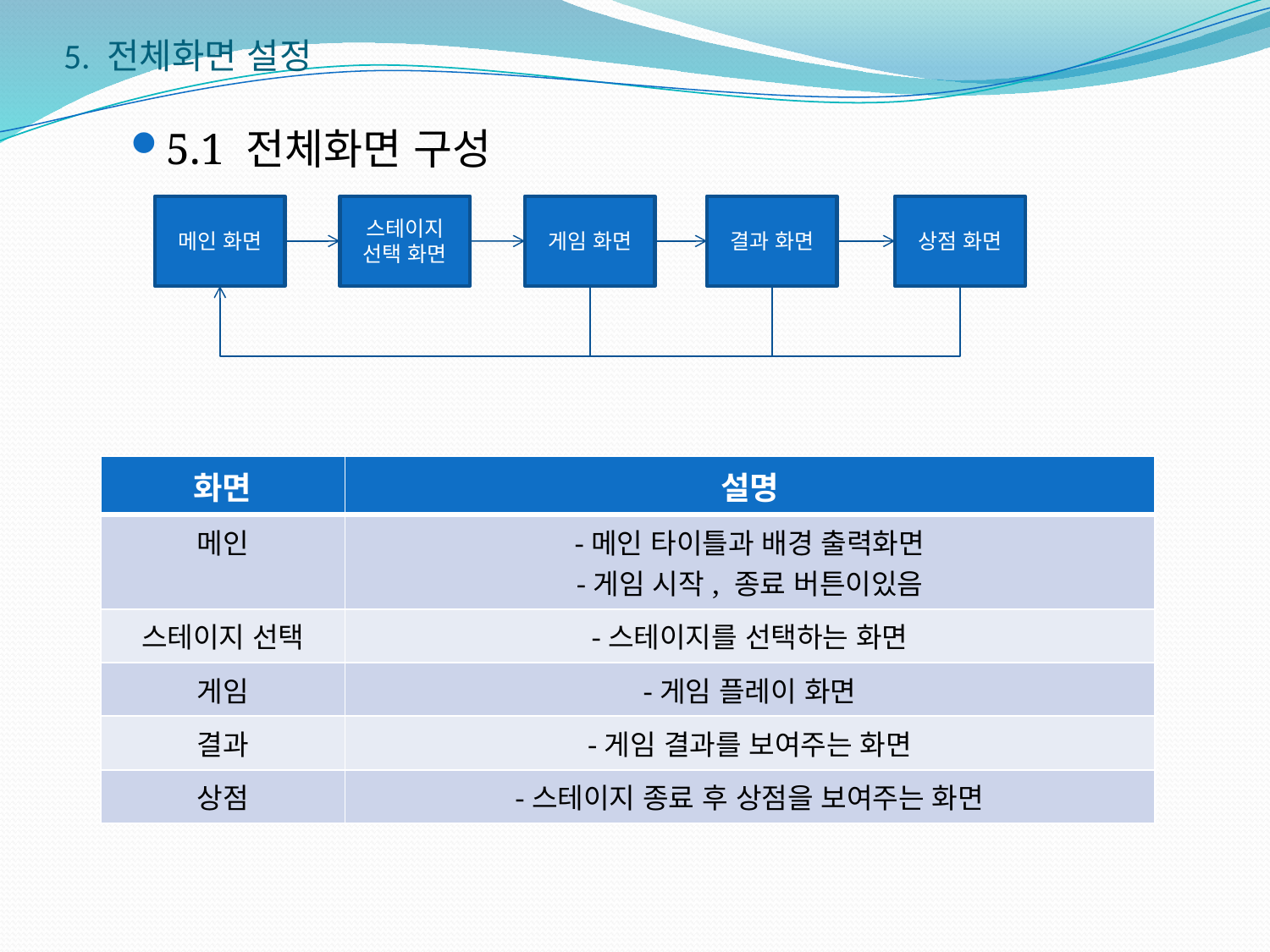

# 5. 전체화면 설정
5.1 전체화면 구성

메인 화면
스테이지
선택 화면
게임 화면
결과 화면
상점 화면
| 화면 | 설명 |
| --- | --- |
| 메인 | -메인 타이틀과 배경 출력화면 -게임 시작, 종료 버튼이있음 |
| 스테이지 선택 | -스테이지를 선택하는 화면 |
| 게임 | -게임 플레이 화면 |
| 결과 | -게임 결과를 보여주는 화면 |
| 상점 | -스테이지 종료 후 상점을 보여주는 화면 |